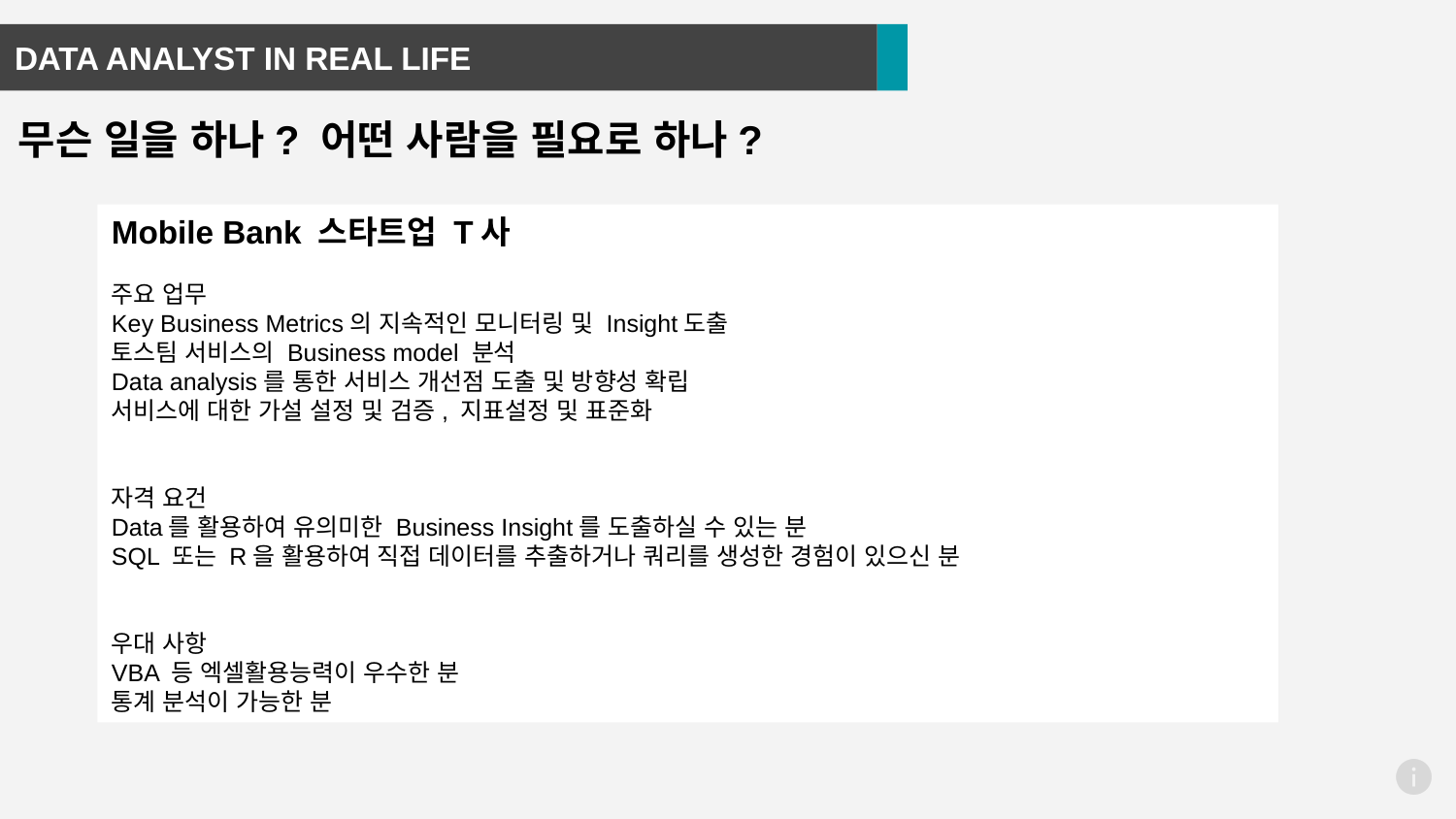

DATA ANALYST IN REAL LIFE

무슨 일을 하나? 어떤 사람을 필요로 하나?
Mobile Bank 스타트업 T사
주요 업무
Key Business Metrics의 지속적인 모니터링 및 Insight도출
토스팀 서비스의 Business model 분석
Data analysis를 통한 서비스 개선점 도출 및 방향성 확립
서비스에 대한 가설 설정 및 검증, 지표설정 및 표준화

자격 요건
Data를 활용하여 유의미한 Business Insight를 도출하실 수 있는 분
SQL 또는 R을 활용하여 직접 데이터를 추출하거나 쿼리를 생성한 경험이 있으신 분

우대 사항
VBA 등 엑셀활용능력이 우수한 분
통계 분석이 가능한 분